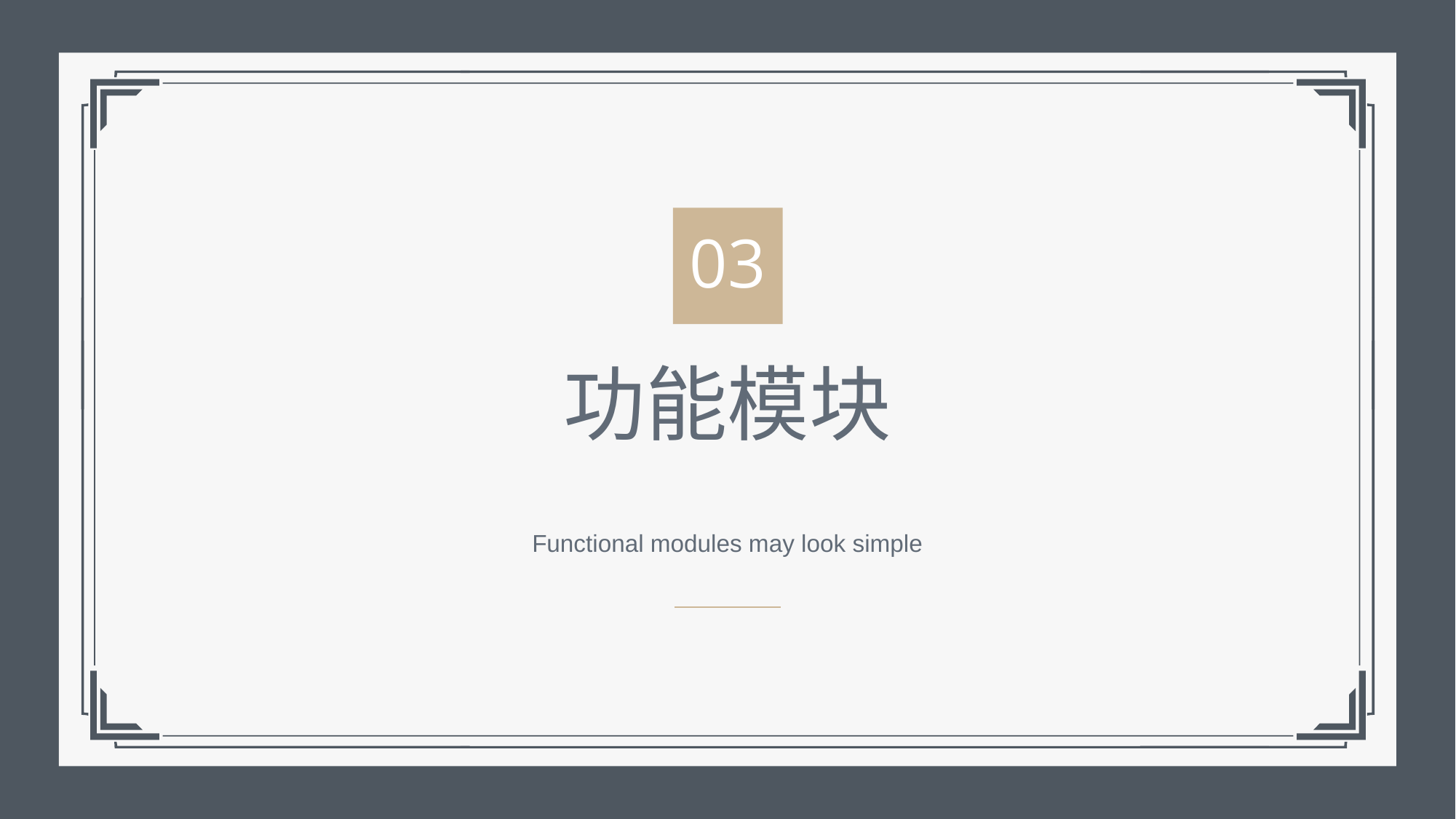

03
功能模块
Functional modules may look simple